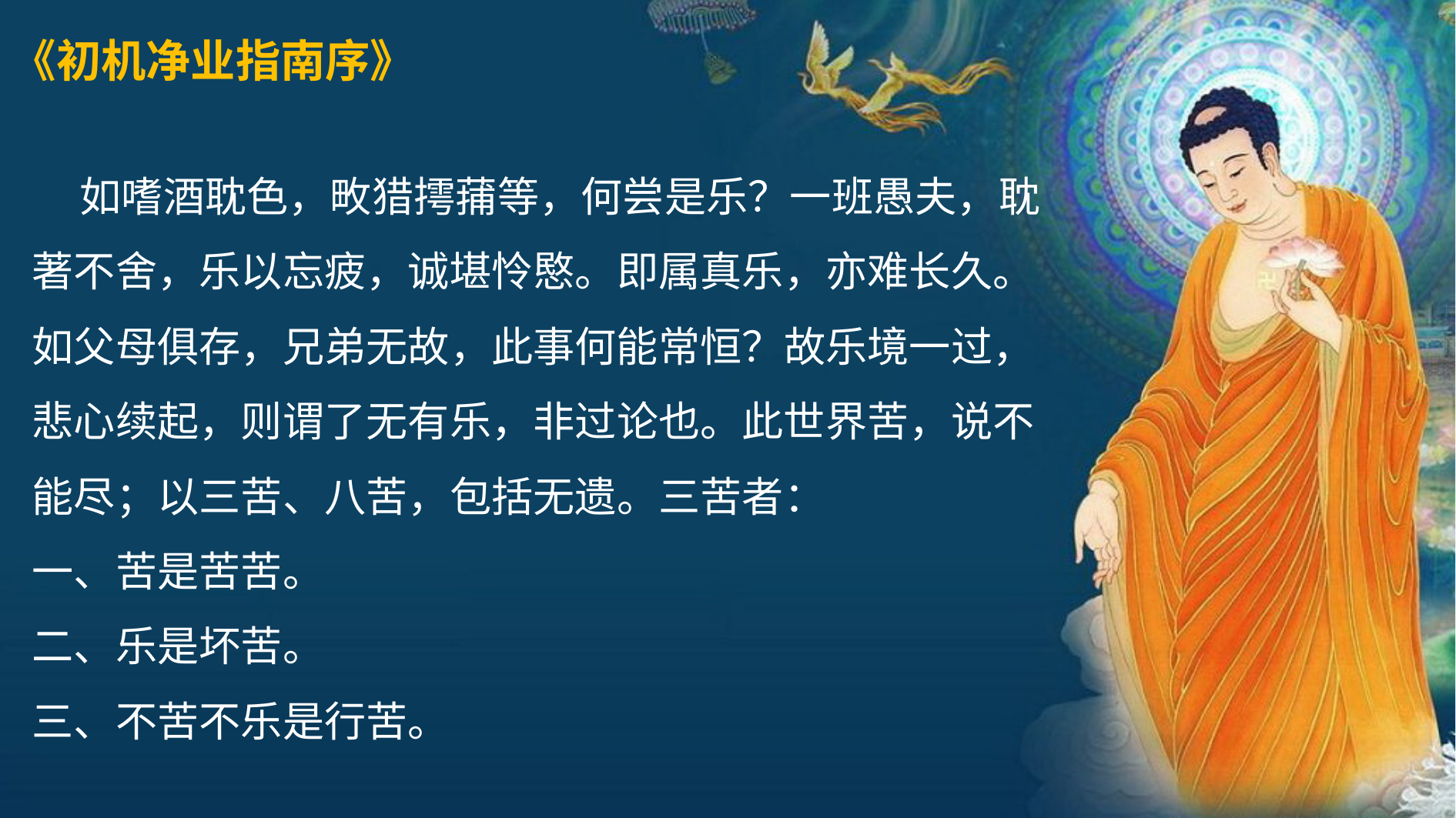

《初机净业指南序》
    如嗜酒耽色，畋猎摴蒱等，何尝是乐？一班愚夫，耽著不舍，乐以忘疲，诚堪怜愍。即属真乐，亦难长久。如父母俱存，兄弟无故，此事何能常恒？故乐境一过，悲心续起，则谓了无有乐，非过论也。此世界苦，说不能尽；以三苦、八苦，包括无遗。三苦者：
一、苦是苦苦。
二、乐是坏苦。
三、不苦不乐是行苦。